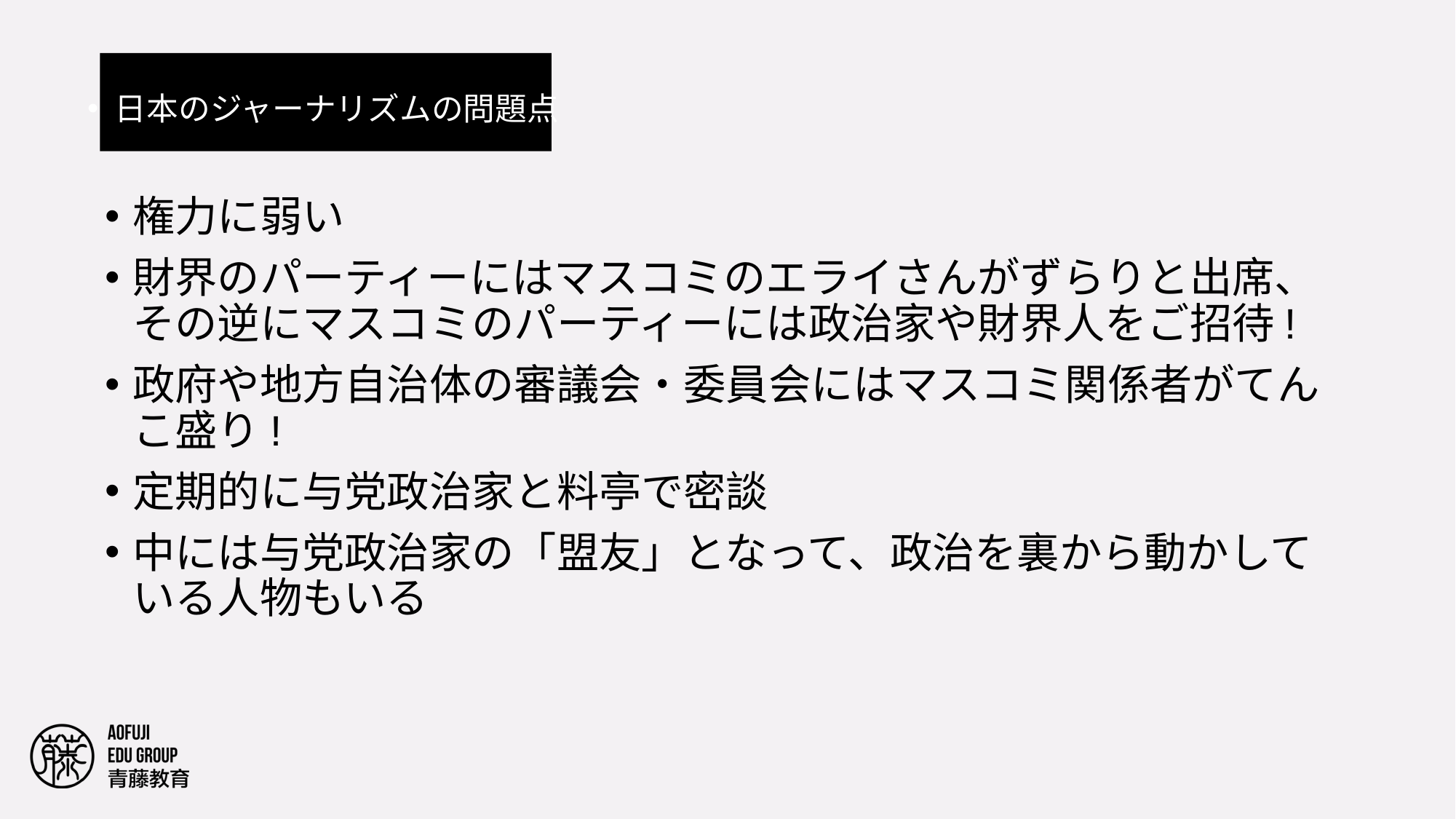

#

日本のジャーナリズムの問題点
権力に弱い
財界のパーティーにはマスコミのエライさんがずらりと出席、その逆にマスコミのパーティーには政治家や財界人をご招待!
政府や地方自治体の審議会・委員会にはマスコミ関係者がてんこ盛り!
定期的に与党政治家と料亭で密談
中には与党政治家の「盟友」となって、政治を裏から動かしている人物もいる